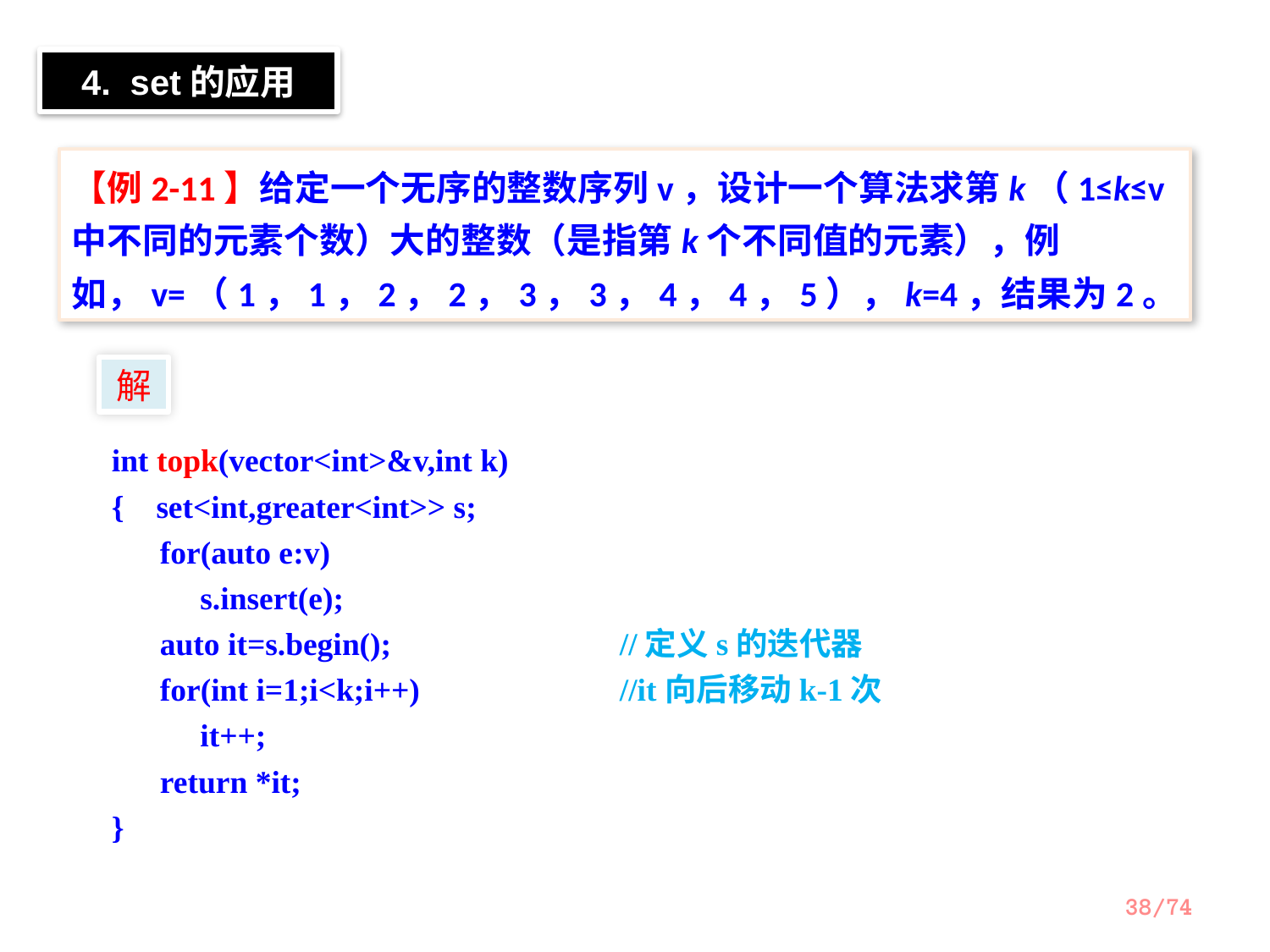

4.  set的应用
【例2-11】给定一个无序的整数序列v，设计一个算法求第k（1≤k≤v中不同的元素个数）大的整数（是指第k个不同值的元素），例如，v=（1，1，2，2，3，3，4，4，5），k=4，结果为2。
解
int topk(vector<int>&v,int k)
{    set<int,greater<int>> s;
      for(auto e:v)
           s.insert(e);
      auto it=s.begin(); 		//定义s的迭代器
      for(int i=1;i<k;i++)		//it向后移动k-1次
           it++;
      return *it;
}
38/74